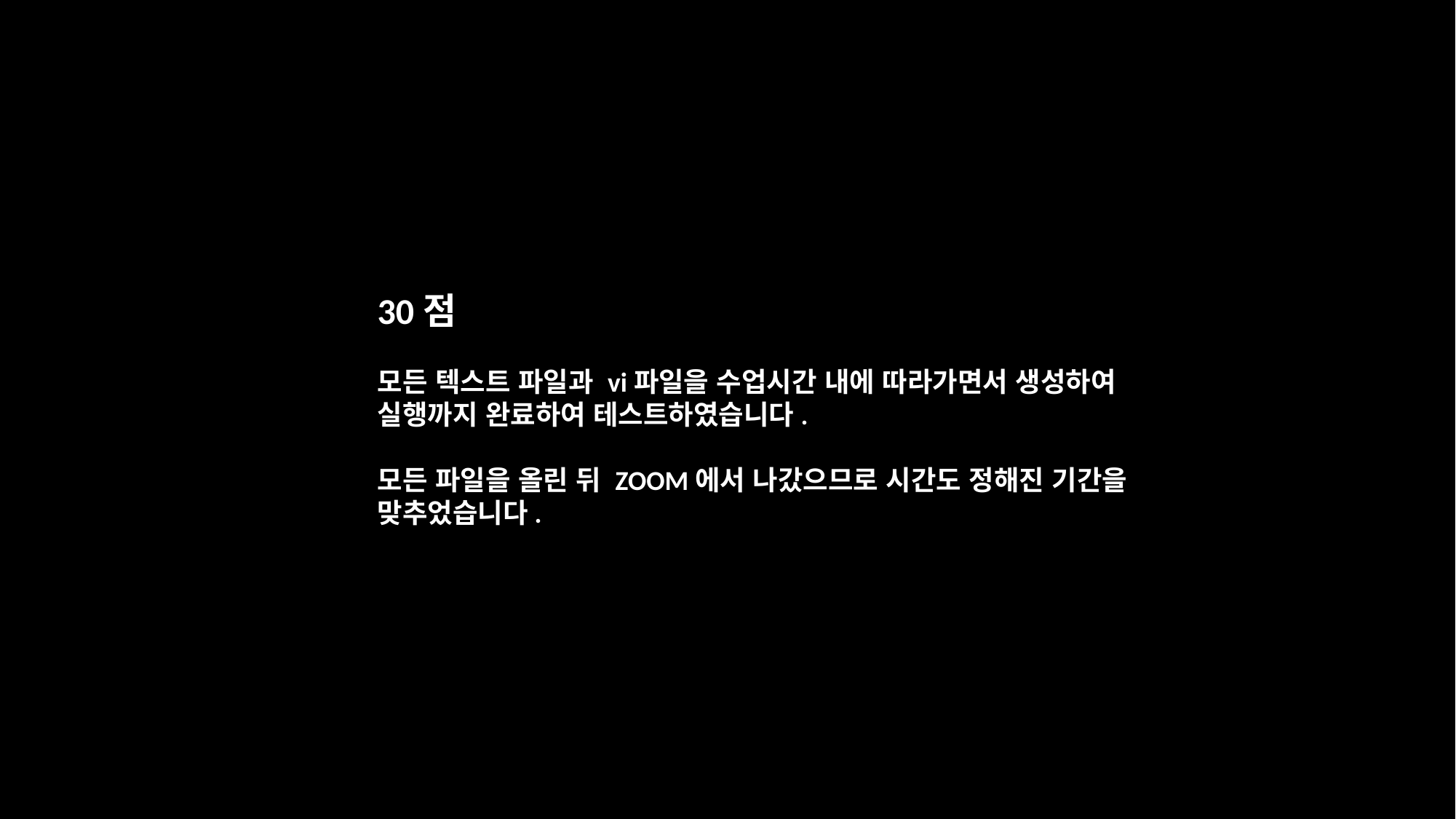

30점

모든 텍스트 파일과 vi파일을 수업시간 내에 따라가면서 생성하여
실행까지 완료하여 테스트하였습니다.

모든 파일을 올린 뒤 ZOOM에서 나갔으므로 시간도 정해진 기간을 맞추었습니다.